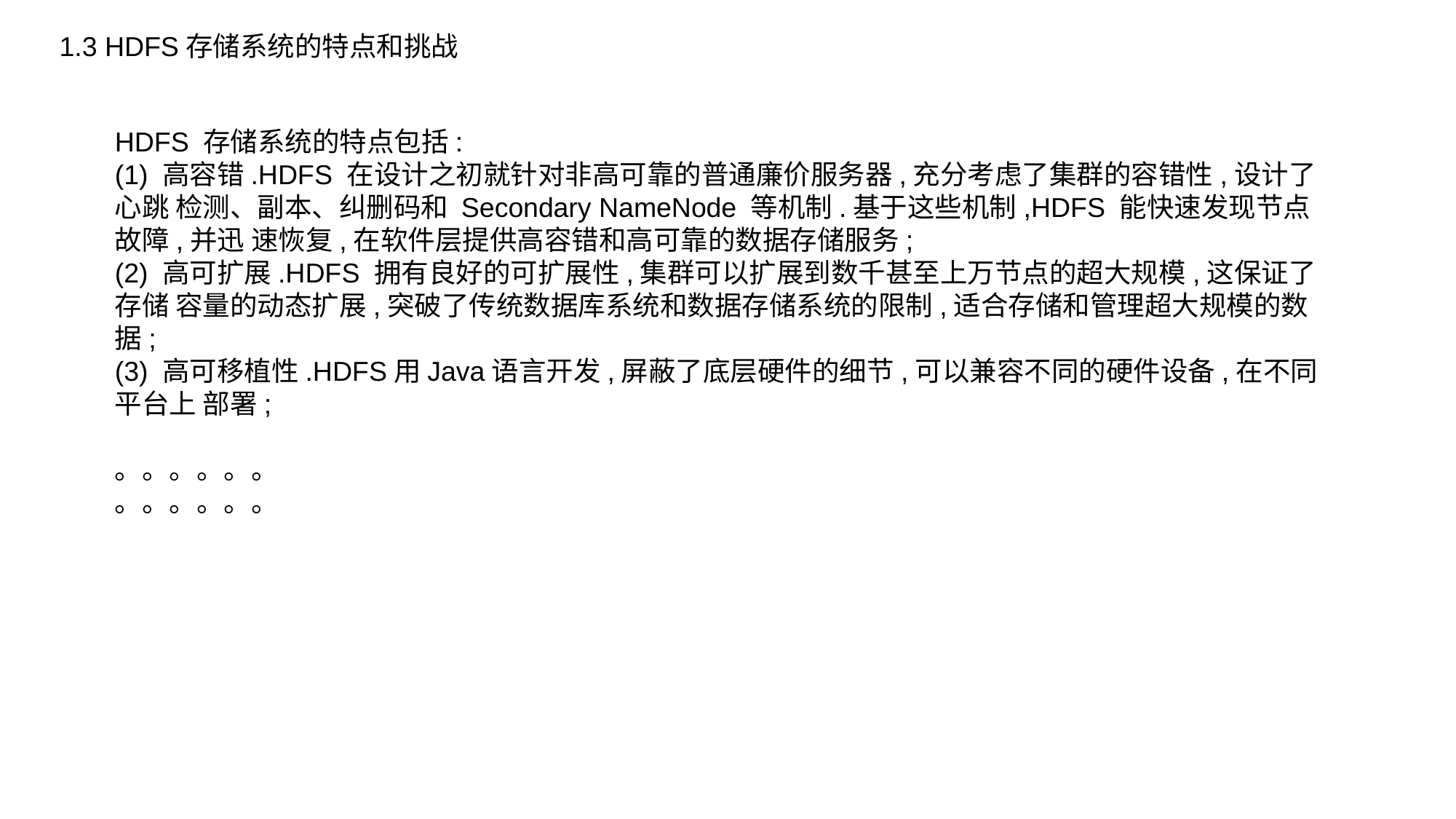

1.3 HDFS存储系统的特点和挑战
HDFS 存储系统的特点包括:
(1) 高容错.HDFS 在设计之初就针对非高可靠的普通廉价服务器,充分考虑了集群的容错性,设计了心跳 检测、副本、纠删码和 Secondary NameNode 等机制.基于这些机制,HDFS 能快速发现节点故障,并迅 速恢复,在软件层提供高容错和高可靠的数据存储服务;
(2) 高可扩展.HDFS 拥有良好的可扩展性,集群可以扩展到数千甚至上万节点的超大规模,这保证了存储 容量的动态扩展,突破了传统数据库系统和数据存储系统的限制,适合存储和管理超大规模的数据;
(3) 高可移植性.HDFS用Java语言开发,屏蔽了底层硬件的细节,可以兼容不同的硬件设备,在不同平台上 部署;

。。。。。。
。。。。。。